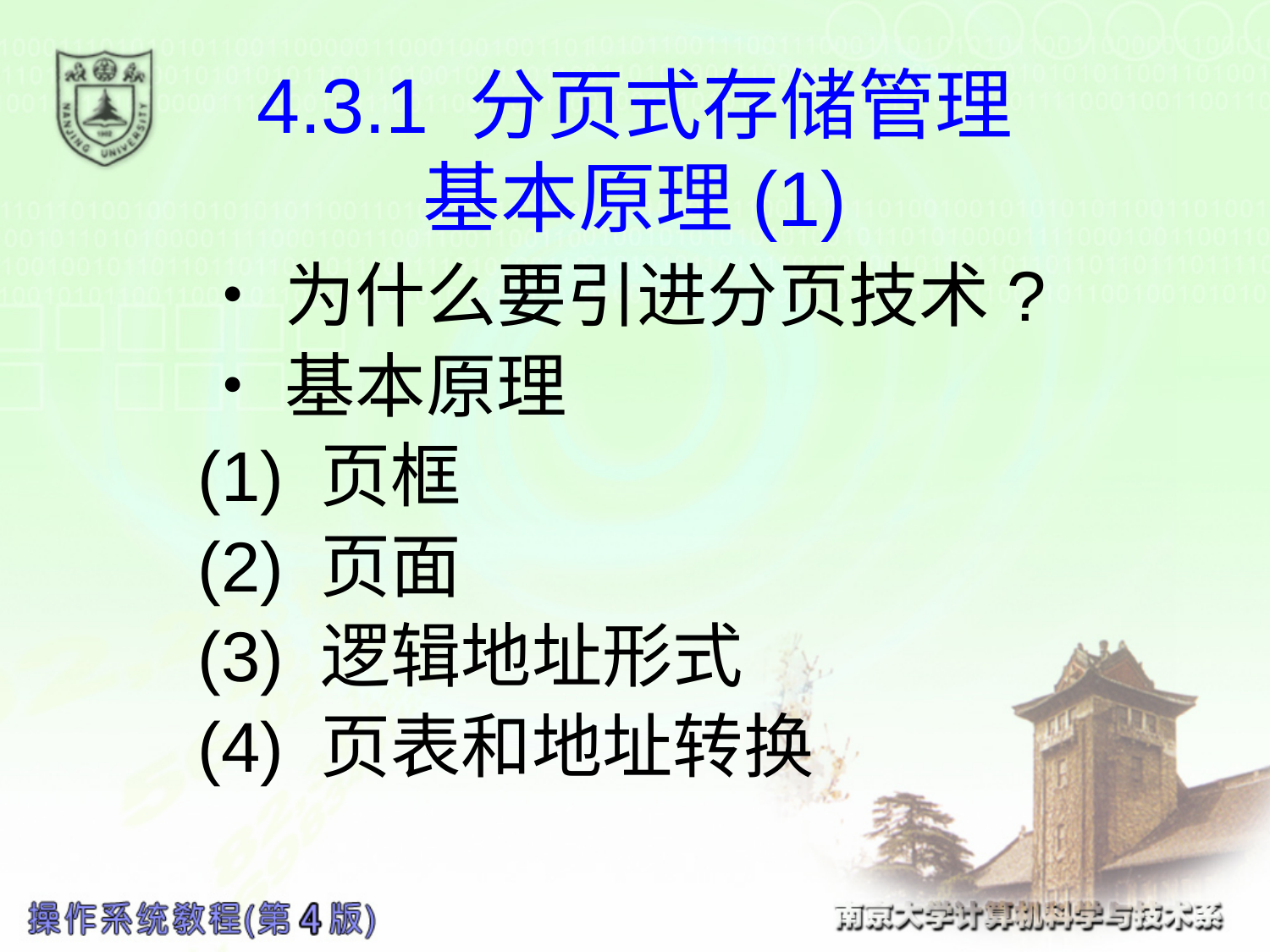

# 4.3.1 分页式存储管理 基本原理(1)
•为什么要引进分页技术?
•基本原理
(1) 页框
(2) 页面
(3) 逻辑地址形式
(4) 页表和地址转换